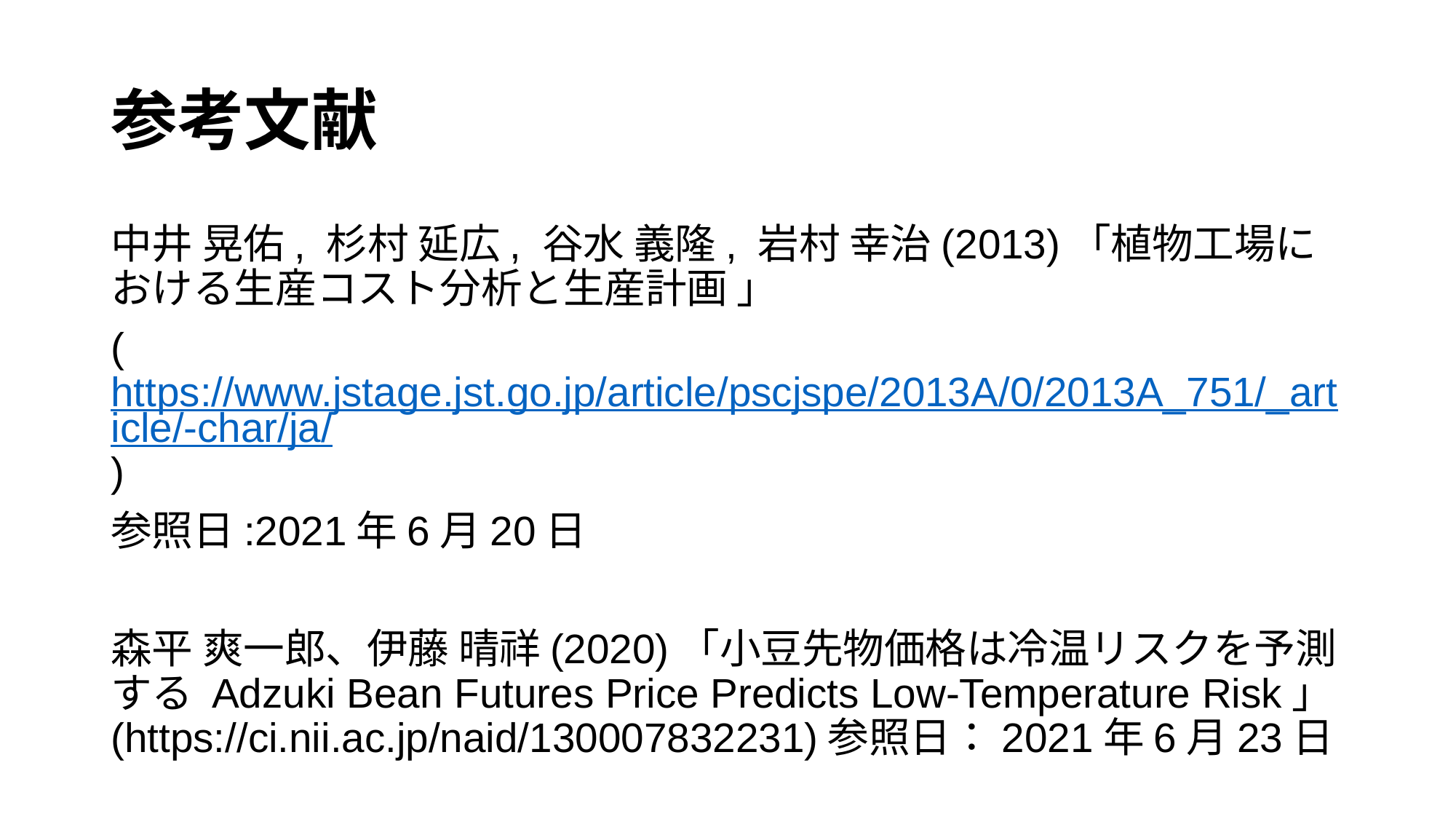

# 参考文献
中井 晃佑, 杉村 延広, 谷水 義隆, 岩村 幸治(2013)「植物工場における生産コスト分析と生産計画 」
(https://www.jstage.jst.go.jp/article/pscjspe/2013A/0/2013A_751/_article/-char/ja/)
参照日:2021年6月20日

森平 爽一郎、伊藤 晴祥(2020)「小豆先物価格は冷温リスクを予測する Adzuki Bean Futures Price Predicts Low-Temperature Risk」(https://ci.nii.ac.jp/naid/130007832231)参照日：2021年6月23日